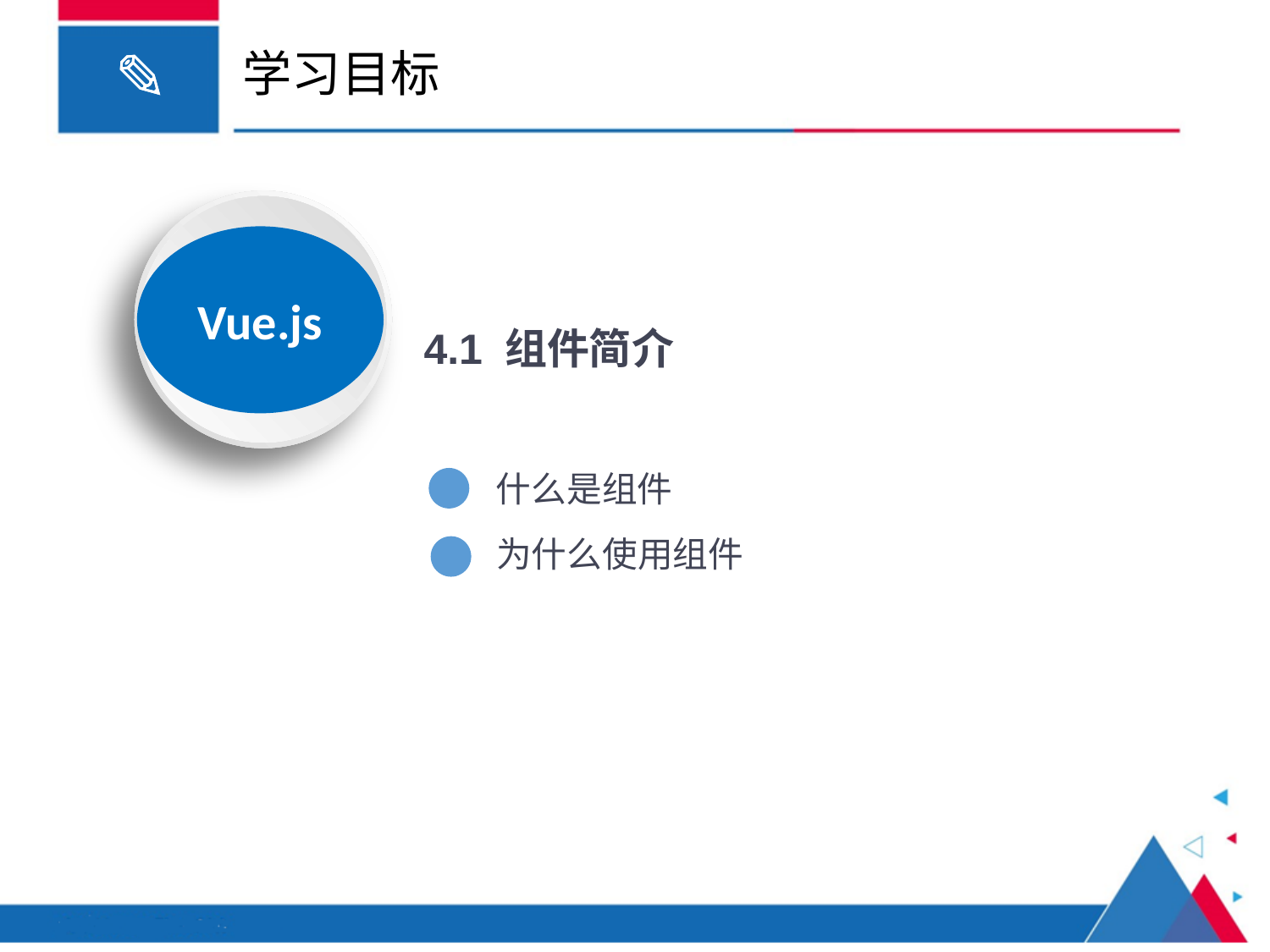

# 学习目标

Vue.js
4.1 组件简介
什么是组件

为什么使用组件